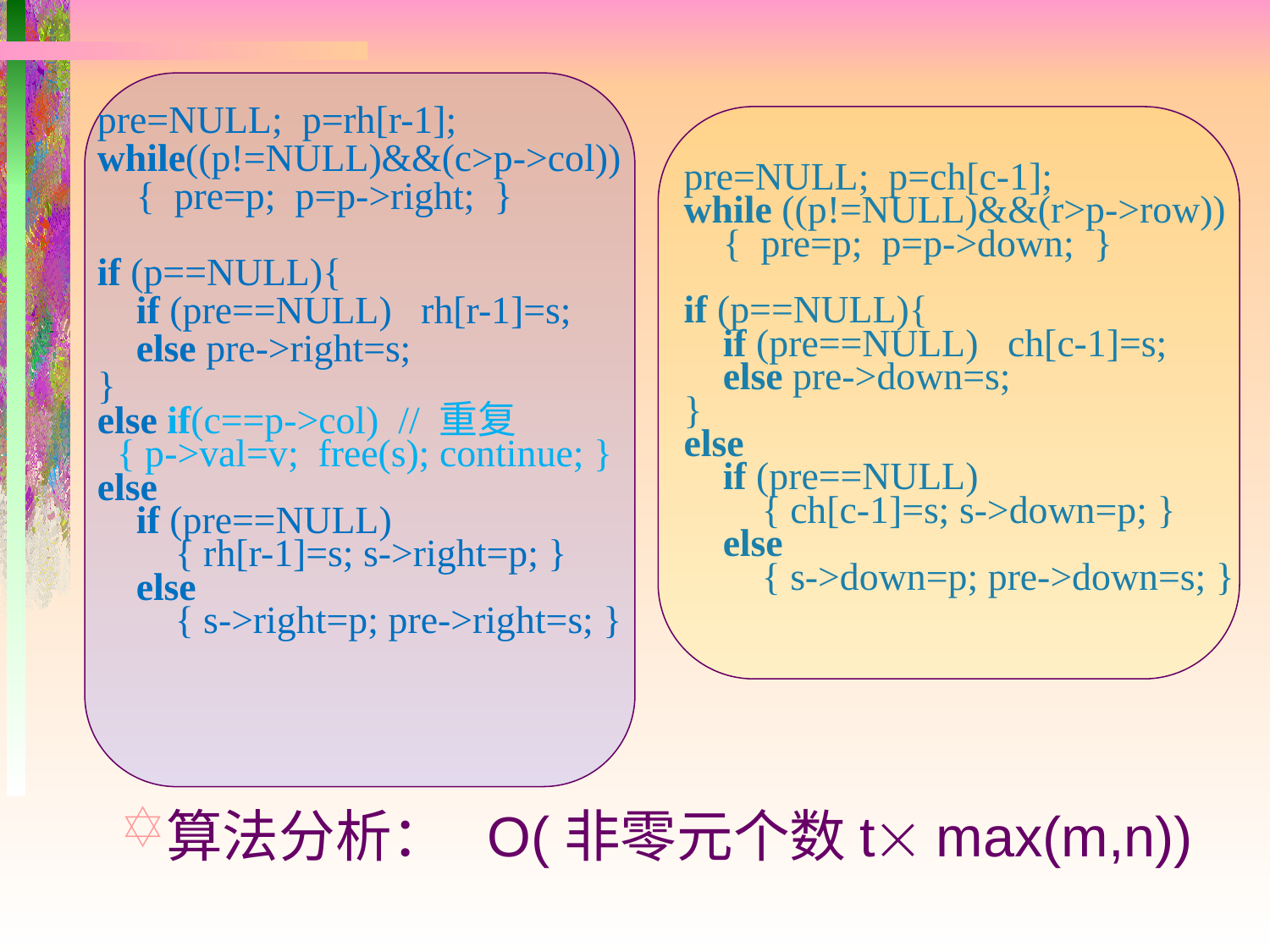

pre=NULL;  p=ch[c-1];
while ((p!=NULL)&&(r>p->row))
    {  pre=p;  p=p->down;  }

if (p==NULL){
    if (pre==NULL)   ch[c-1]=s;
    else pre->down=s;
}
else
    if (pre==NULL)
        { ch[c-1]=s; s->down=p; }
    else
        { s->down=p; pre->down=s; }
pre=NULL;  p=rh[r-1];
while((p!=NULL)&&(c>p->col))
    {  pre=p;  p=p->right;  }

if (p==NULL){
    if (pre==NULL)   rh[r-1]=s;
    else pre->right=s;
}
else if(c==p->col)  // 重复
  { p->val=v;  free(s); continue; }
else
    if (pre==NULL)
        { rh[r-1]=s; s->right=p; }
    else
        { s->right=p; pre->right=s; }
算法分析：  O(非零元个数t× max(m,n))